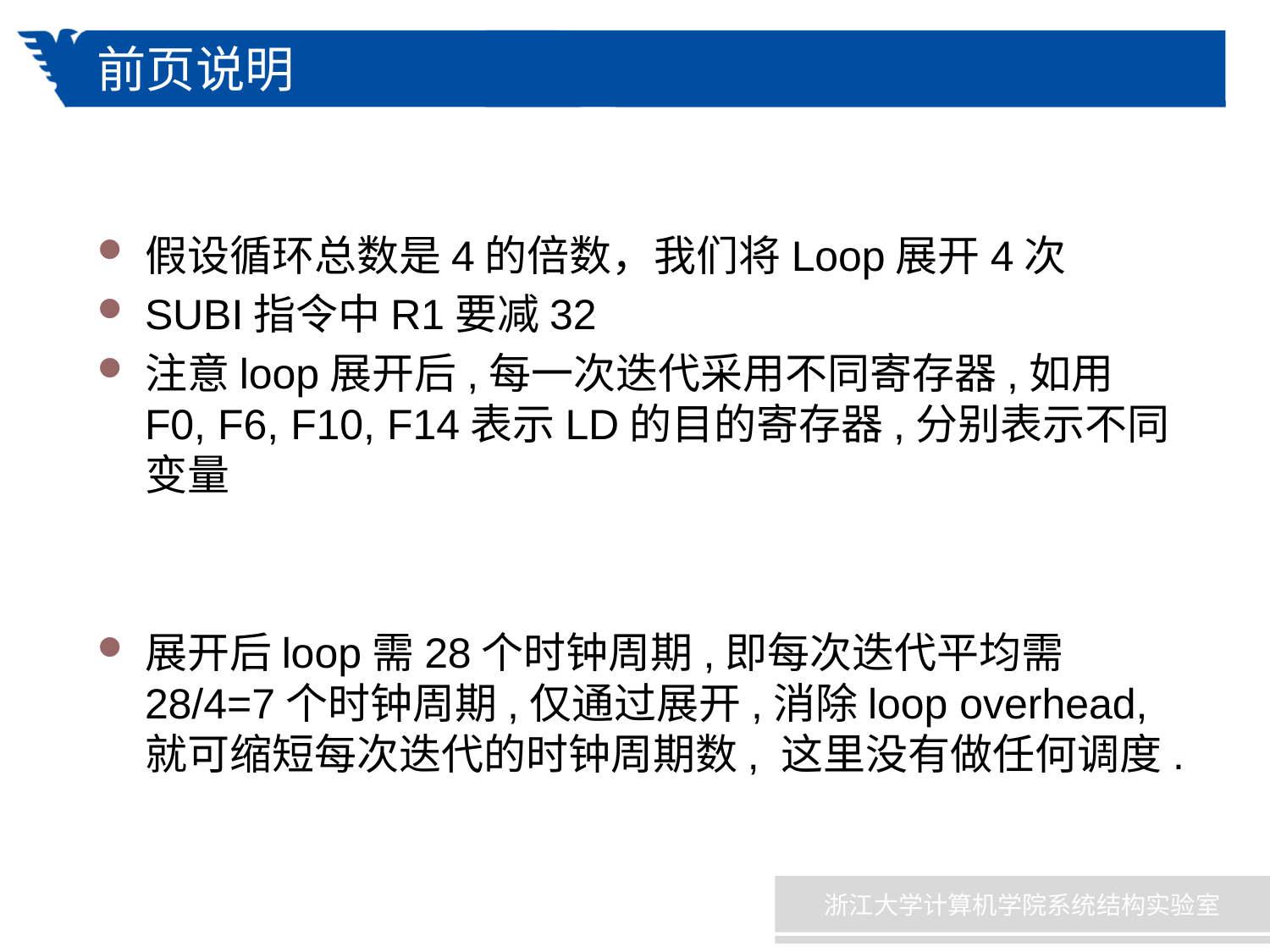

# 前页说明
假设循环总数是4的倍数，我们将Loop展开4次
SUBI指令中R1要减32
注意loop展开后,每一次迭代采用不同寄存器,如用F0, F6, F10, F14表示LD的目的寄存器,分别表示不同变量

展开后loop需28个时钟周期,即每次迭代平均需28/4=7个时钟周期,仅通过展开,消除loop overhead, 就可缩短每次迭代的时钟周期数, 这里没有做任何调度.